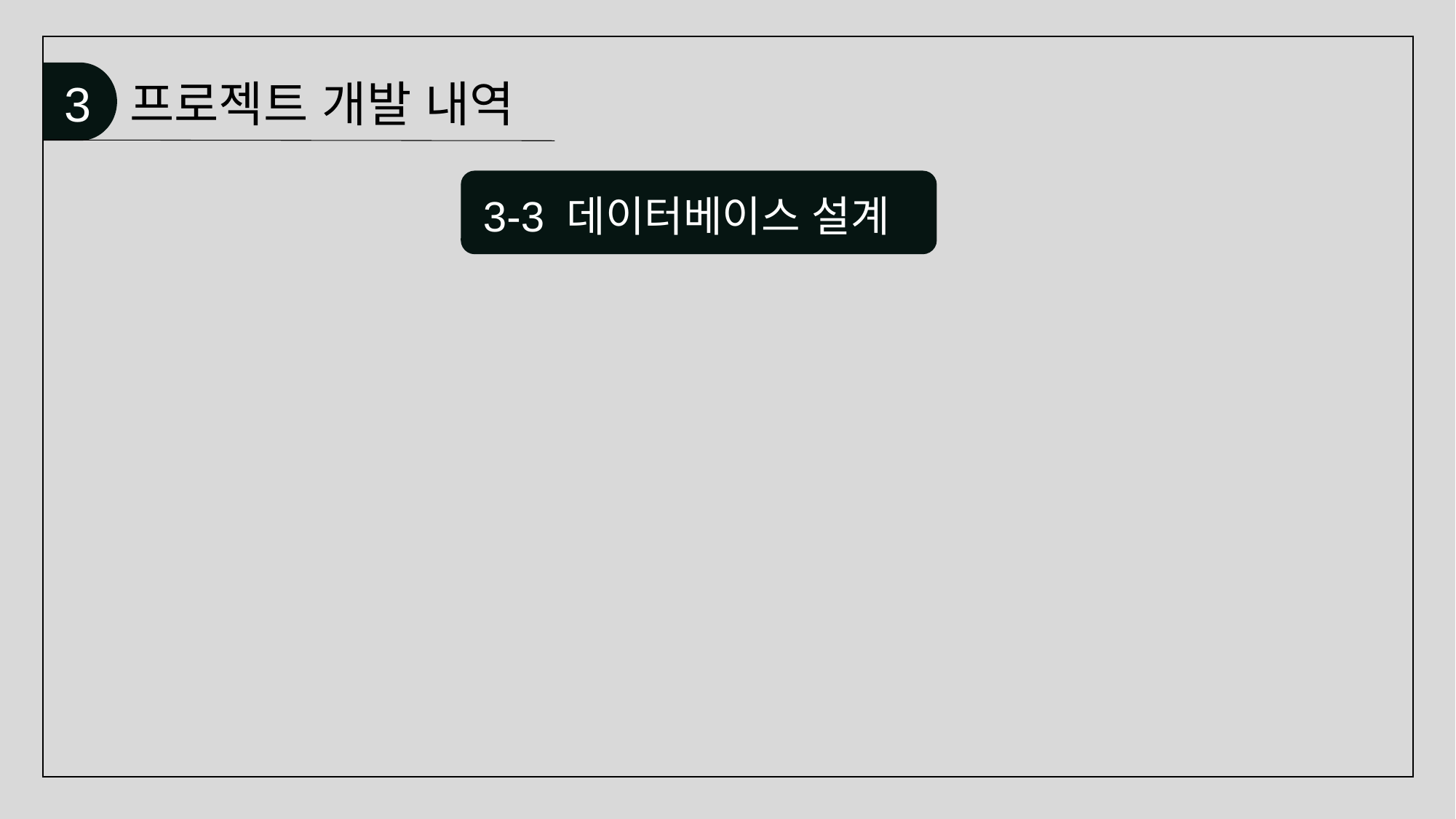

3  프로젝트 개발 내역

3-3 데이터베이스 설계